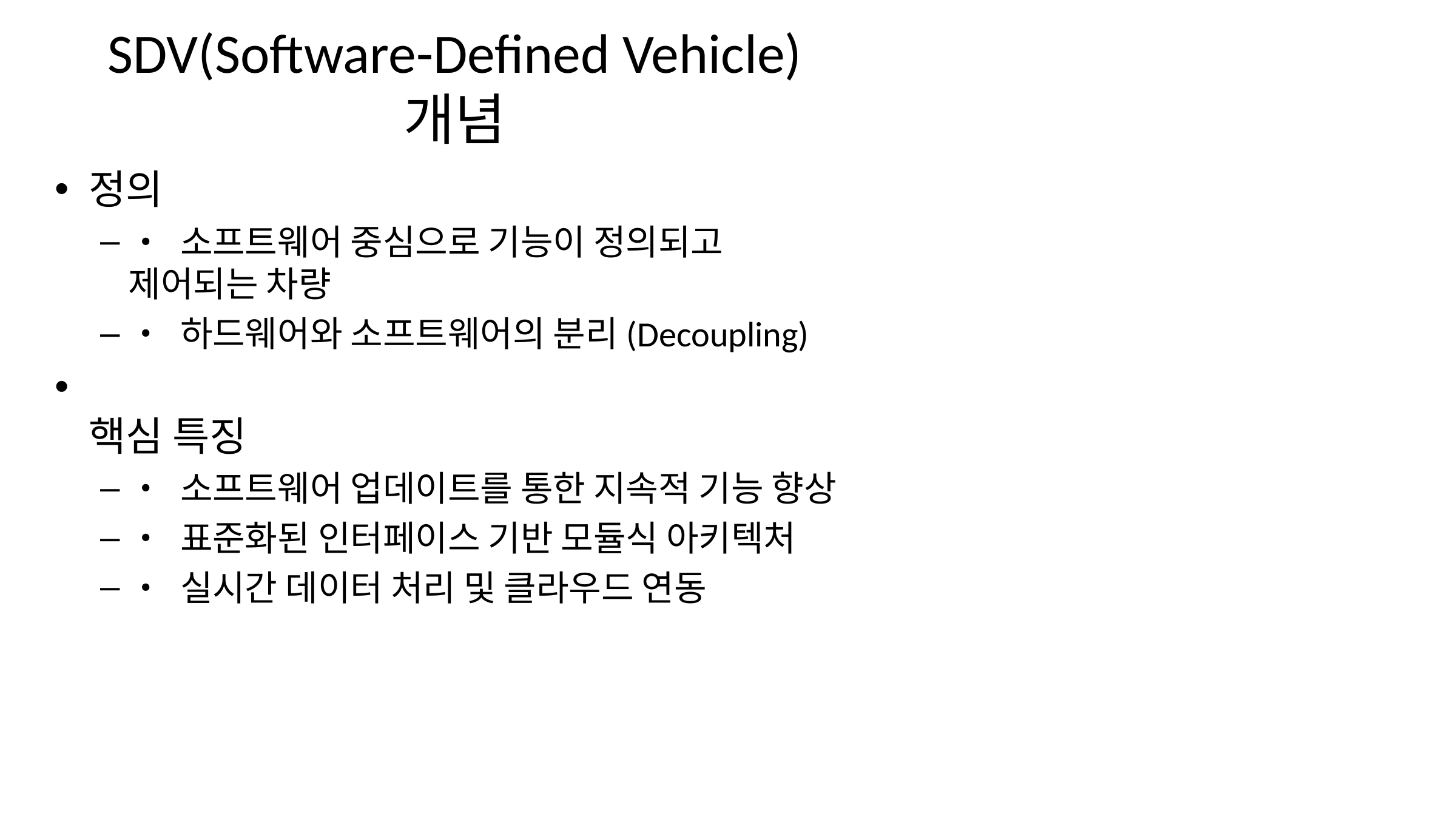

# SDV(Software-Defined Vehicle) 개념
정의
• 소프트웨어 중심으로 기능이 정의되고 제어되는 차량
• 하드웨어와 소프트웨어의 분리(Decoupling)
핵심 특징
• 소프트웨어 업데이트를 통한 지속적 기능 향상
• 표준화된 인터페이스 기반 모듈식 아키텍처
• 실시간 데이터 처리 및 클라우드 연동